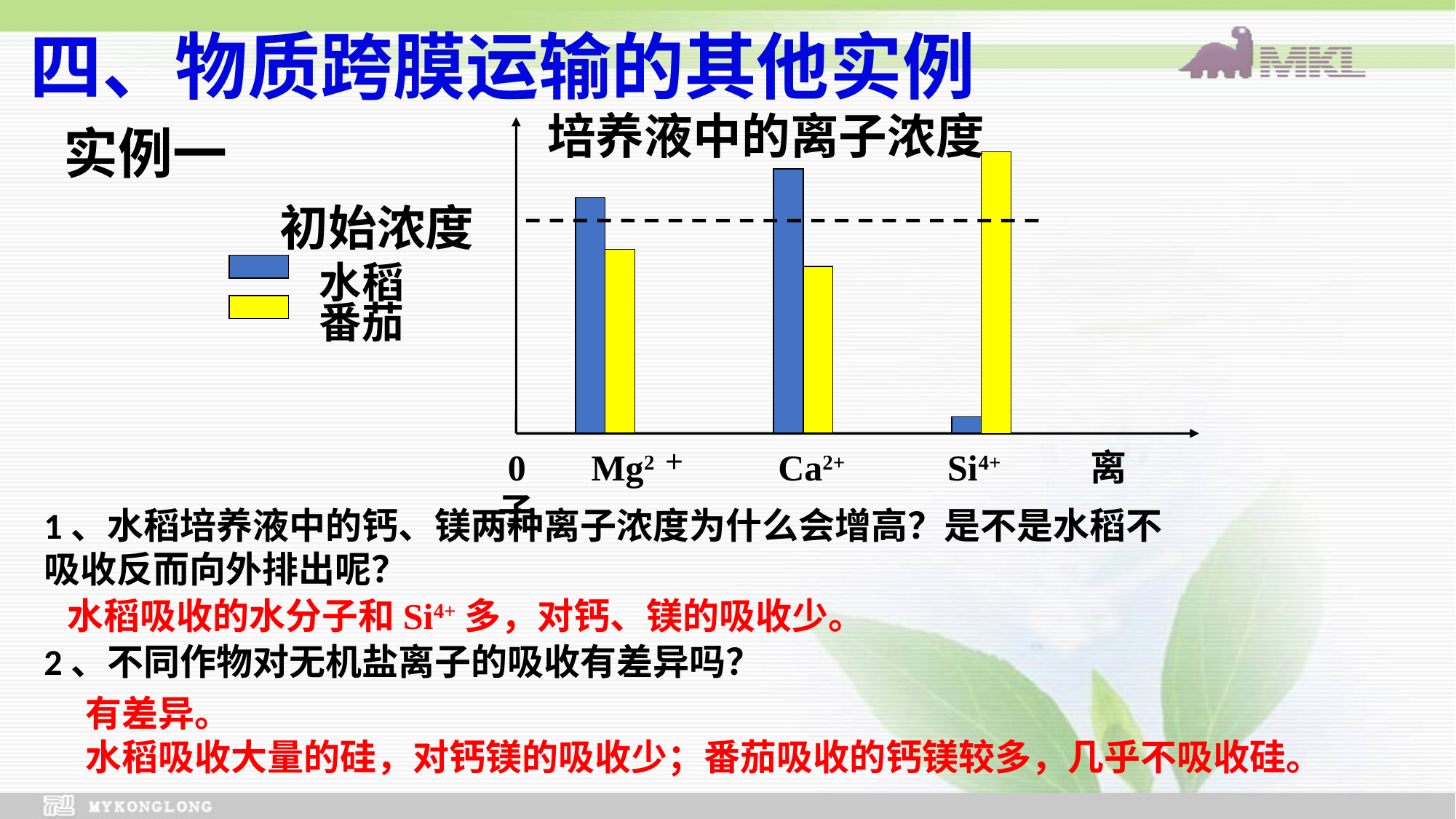

四、物质跨膜运输的其他实例
培养液中的离子浓度

水稻

番茄

 0       Mg2＋          Ca2+           Si4+         离子
初始浓度
实例一
1、水稻培养液中的钙、镁两种离子浓度为什么会增高？是不是水稻不吸收反而向外排出呢？

2、不同作物对无机盐离子的吸收有差异吗？
水稻吸收的水分子和Si4+多，对钙、镁的吸收少。

有差异。
水稻吸收大量的硅，对钙镁的吸收少；番茄吸收的钙镁较多，几乎不吸收硅。